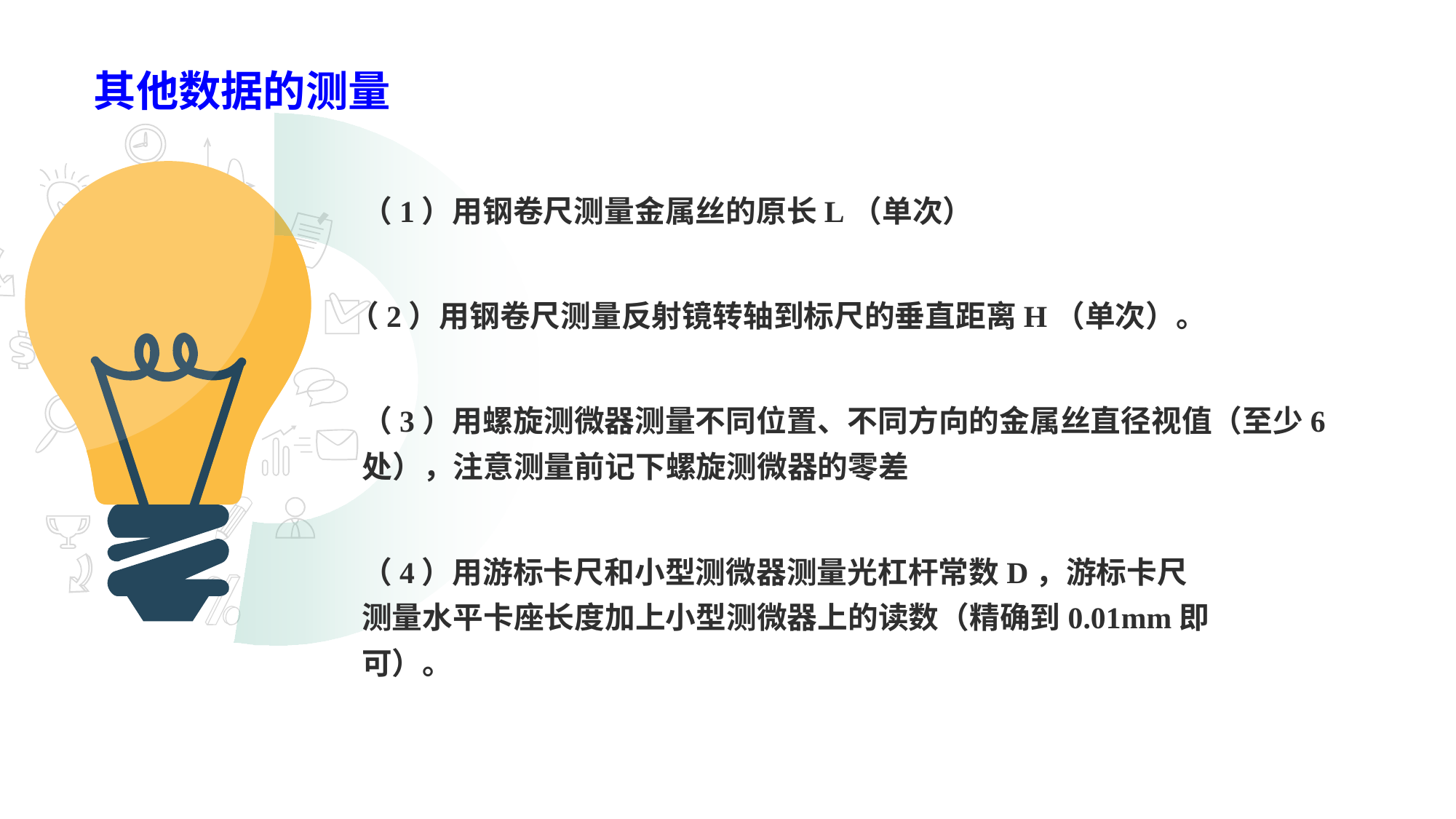

# 其他数据的测量

（1）用钢卷尺测量金属丝的原长L（单次）
（2）用钢卷尺测量反射镜转轴到标尺的垂直距离H（单次）。
（3）用螺旋测微器测量不同位置、不同方向的金属丝直径视值（至少6处），注意测量前记下螺旋测微器的零差
（4）用游标卡尺和小型测微器测量光杠杆常数D，游标卡尺测量水平卡座长度加上小型测微器上的读数（精确到0.01mm即可）。